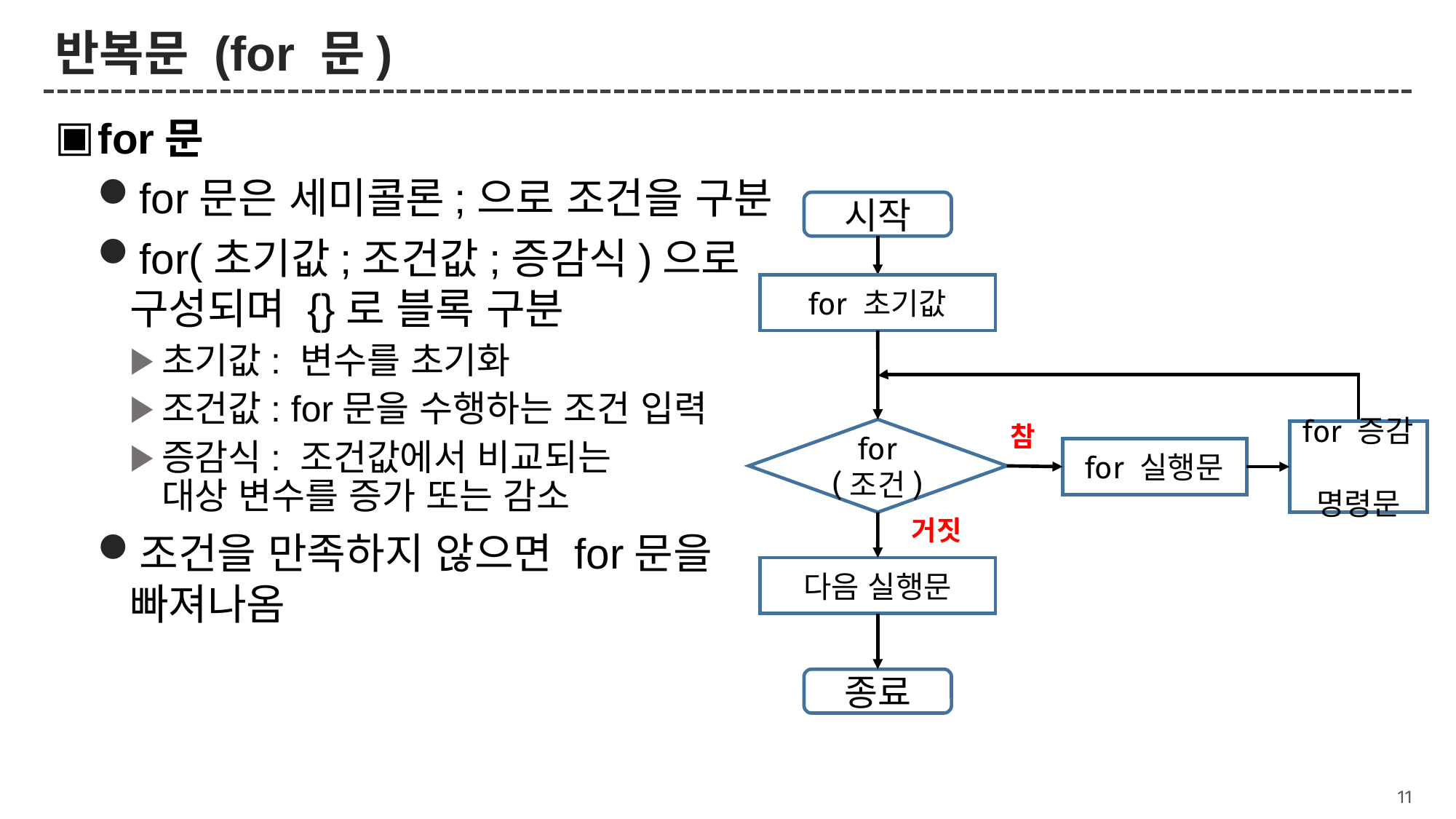

# 반복문 (for 문)
for문
for문은 세미콜론;으로 조건을 구분
for(초기값;조건값;증감식)으로
구성되며 {}로 블록 구분
초기값: 변수를 초기화
조건값: for문을 수행하는 조건 입력
증감식: 조건값에서 비교되는
대상 변수를 증가 또는 감소
조건을 만족하지 않으면 for문을
빠져나옴
시작
for 초기값
참
for
(조건)
for 증감
명령문
for 실행문
거짓
다음 실행문
종료